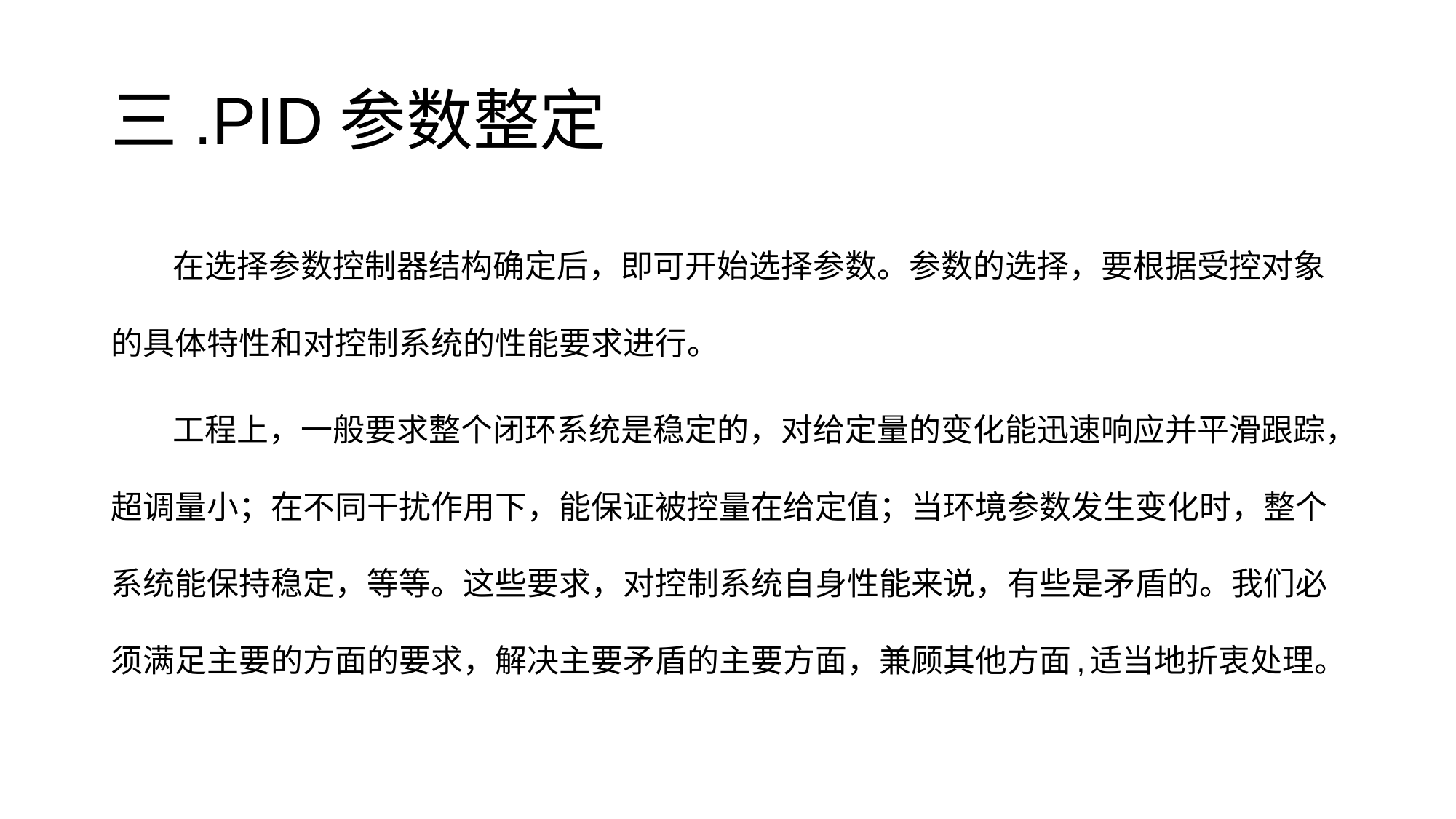

# 三.PID参数整定
        在选择参数控制器结构确定后，即可开始选择参数。参数的选择，要根据受控对象的具体特性和对控制系统的性能要求进行。
        工程上，一般要求整个闭环系统是稳定的，对给定量的变化能迅速响应并平滑跟踪，超调量小；在不同干扰作用下，能保证被控量在给定值；当环境参数发生变化时，整个系统能保持稳定，等等。这些要求，对控制系统自身性能来说，有些是矛盾的。我们必须满足主要的方面的要求，解决主要矛盾的主要方面，兼顾其他方面,适当地折衷处理。